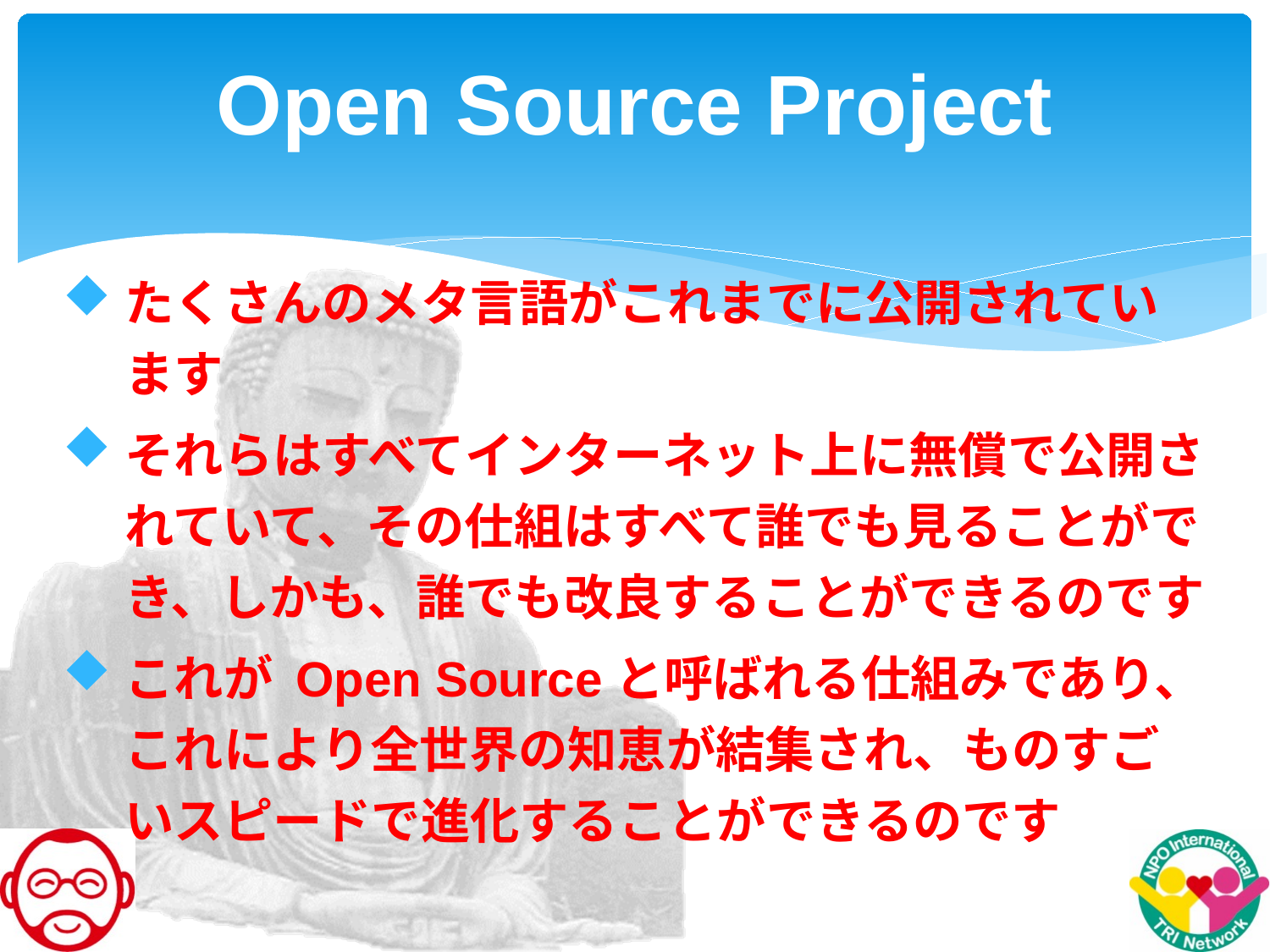

# Open Source Project
たくさんのメタ言語がこれまでに公開されています
それらはすべてインターネット上に無償で公開されていて、その仕組はすべて誰でも見ることができ、しかも、誰でも改良することができるのです
これが Open Sourceと呼ばれる仕組みであり、これにより全世界の知恵が結集され、ものすごいスピードで進化することができるのです